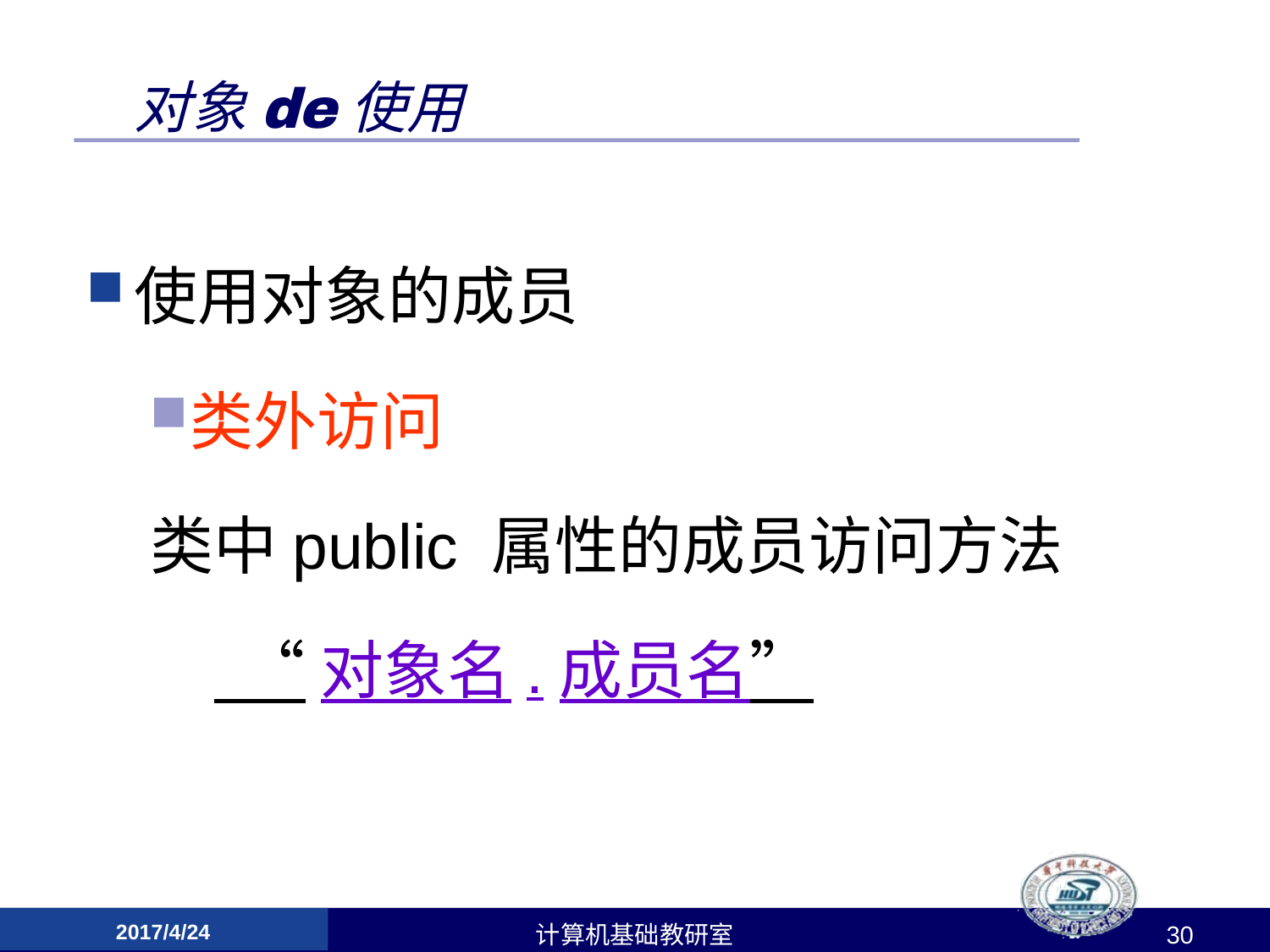

# 对象de使用
使用对象的成员
类外访问
类中public 属性的成员访问方法
  “对象名.成员名”
2017/4/24
计算机基础教研室
30